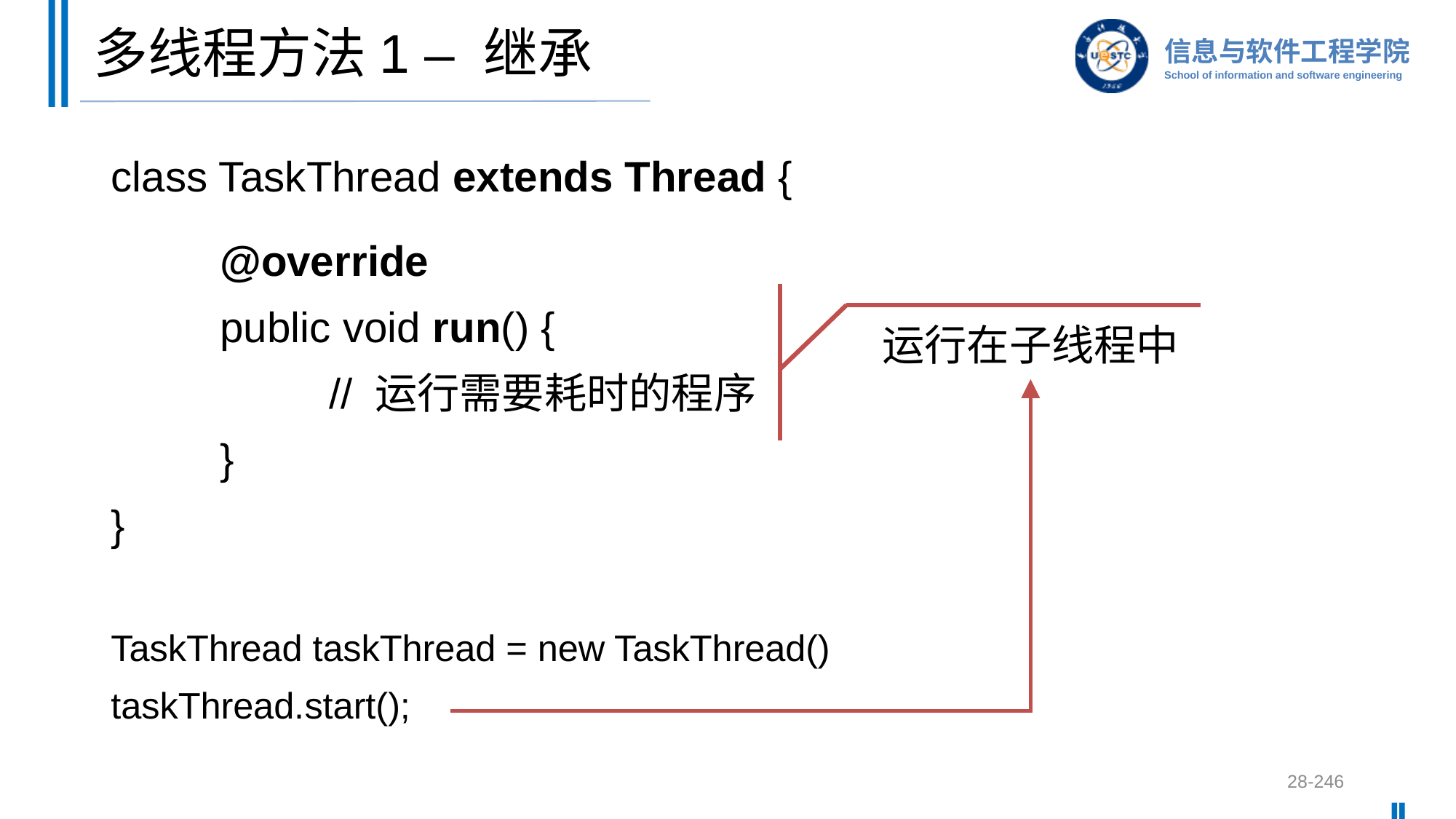

# 多线程方法1 – 继承
class TaskThread extends Thread {
	@override
	public void run() {
		// 运行需要耗时的程序
	}
}
运行在子线程中
TaskThread taskThread = new TaskThread()
taskThread.start();
28-246